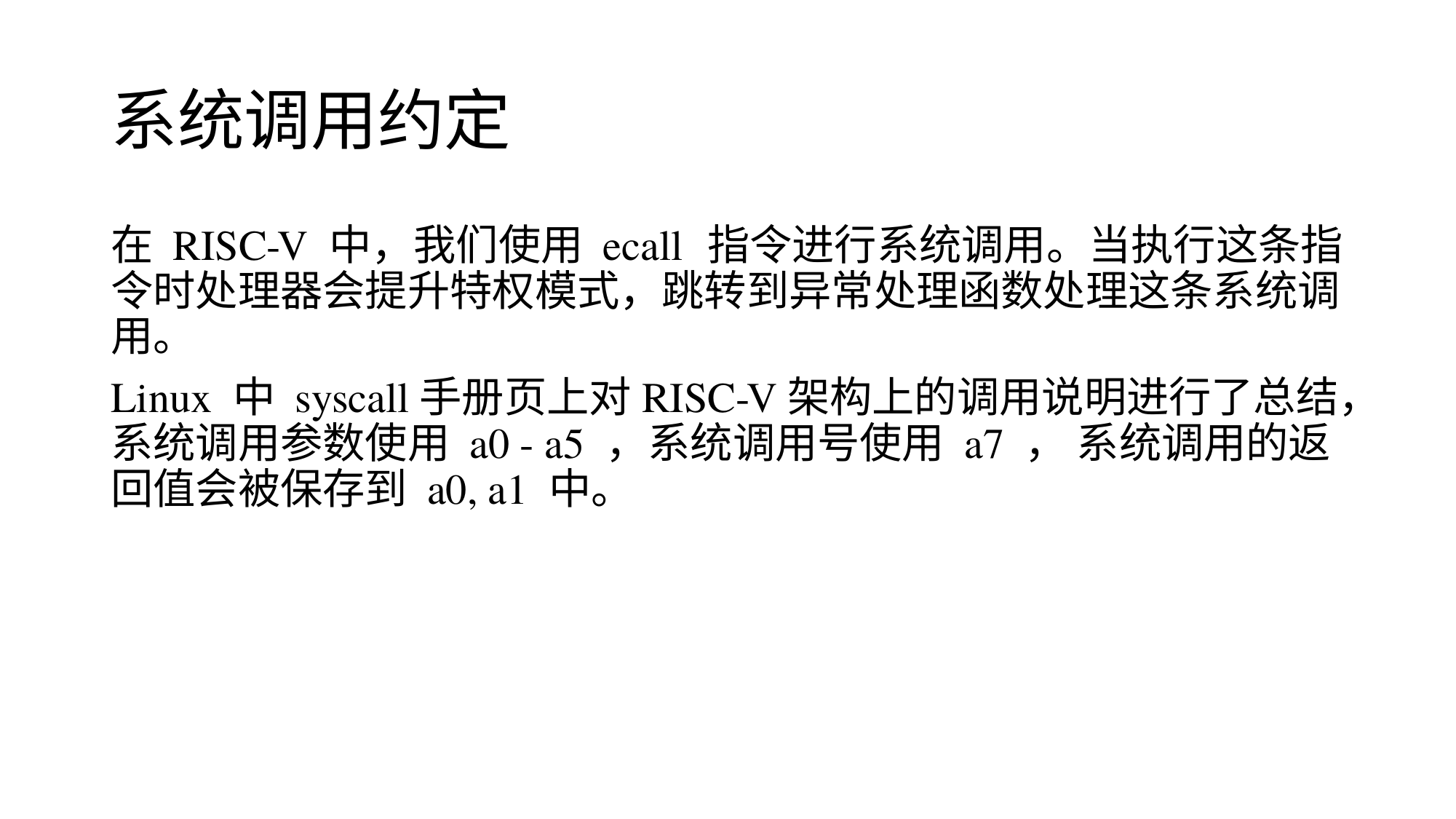

# 系统调用约定
在 RISC-V 中，我们使用 ecall 指令进行系统调用。当执行这条指令时处理器会提升特权模式，跳转到异常处理函数处理这条系统调用。
Linux 中 syscall手册页上对RISC-V架构上的调用说明进行了总结，系统调用参数使用 a0 - a5 ，系统调用号使用 a7 ， 系统调用的返回值会被保存到 a0, a1 中。